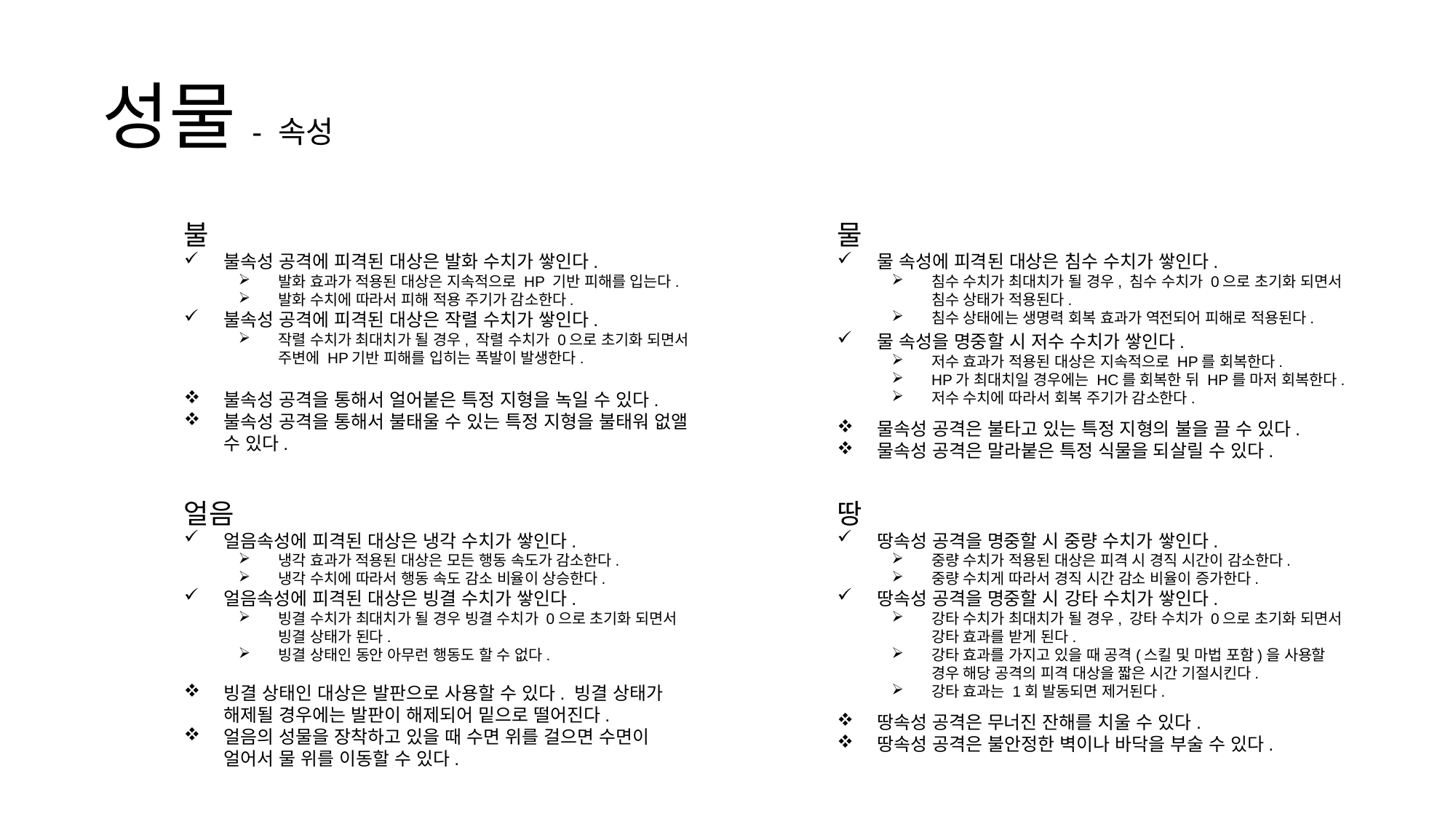

성물 - 속성
불
불속성 공격에 피격된 대상은 발화 수치가 쌓인다.
발화 효과가 적용된 대상은 지속적으로 HP 기반 피해를 입는다.
발화 수치에 따라서 피해 적용 주기가 감소한다.
불속성 공격에 피격된 대상은 작렬 수치가 쌓인다.
작렬 수치가 최대치가 될 경우, 작렬 수치가 0으로 초기화 되면서 주변에 HP기반 피해를 입히는 폭발이 발생한다.

불속성 공격을 통해서 얼어붙은 특정 지형을 녹일 수 있다.
불속성 공격을 통해서 불태울 수 있는 특정 지형을 불태워 없앨 수 있다.
물
물 속성에 피격된 대상은 침수 수치가 쌓인다.
침수 수치가 최대치가 될 경우, 침수 수치가 0으로 초기화 되면서 침수 상태가 적용된다.
침수 상태에는 생명력 회복 효과가 역전되어 피해로 적용된다.

물 속성을 명중할 시 저수 수치가 쌓인다.
저수 효과가 적용된 대상은 지속적으로 HP를 회복한다.
HP가 최대치일 경우에는 HC를 회복한 뒤 HP를 마저 회복한다.
저수 수치에 따라서 회복 주기가 감소한다.

물속성 공격은 불타고 있는 특정 지형의 불을 끌 수 있다.
물속성 공격은 말라붙은 특정 식물을 되살릴 수 있다.
얼음
얼음속성에 피격된 대상은 냉각 수치가 쌓인다.
냉각 효과가 적용된 대상은 모든 행동 속도가 감소한다.
냉각 수치에 따라서 행동 속도 감소 비율이 상승한다.
얼음속성에 피격된 대상은 빙결 수치가 쌓인다.
빙결 수치가 최대치가 될 경우 빙결 수치가 0으로 초기화 되면서 빙결 상태가 된다.
빙결 상태인 동안 아무런 행동도 할 수 없다.

빙결 상태인 대상은 발판으로 사용할 수 있다. 빙결 상태가 해제될 경우에는 발판이 해제되어 밑으로 떨어진다.
얼음의 성물을 장착하고 있을 때 수면 위를 걸으면 수면이 얼어서 물 위를 이동할 수 있다.
땅
땅속성 공격을 명중할 시 중량 수치가 쌓인다.
중량 수치가 적용된 대상은 피격 시 경직 시간이 감소한다.
중량 수치게 따라서 경직 시간 감소 비율이 증가한다.
땅속성 공격을 명중할 시 강타 수치가 쌓인다.
강타 수치가 최대치가 될 경우, 강타 수치가 0으로 초기화 되면서 강타 효과를 받게 된다.
강타 효과를 가지고 있을 때 공격(스킬 및 마법 포함)을 사용할 경우 해당 공격의 피격 대상을 짧은 시간 기절시킨다.
강타 효과는 1회 발동되면 제거된다.

땅속성 공격은 무너진 잔해를 치울 수 있다.
땅속성 공격은 불안정한 벽이나 바닥을 부술 수 있다.